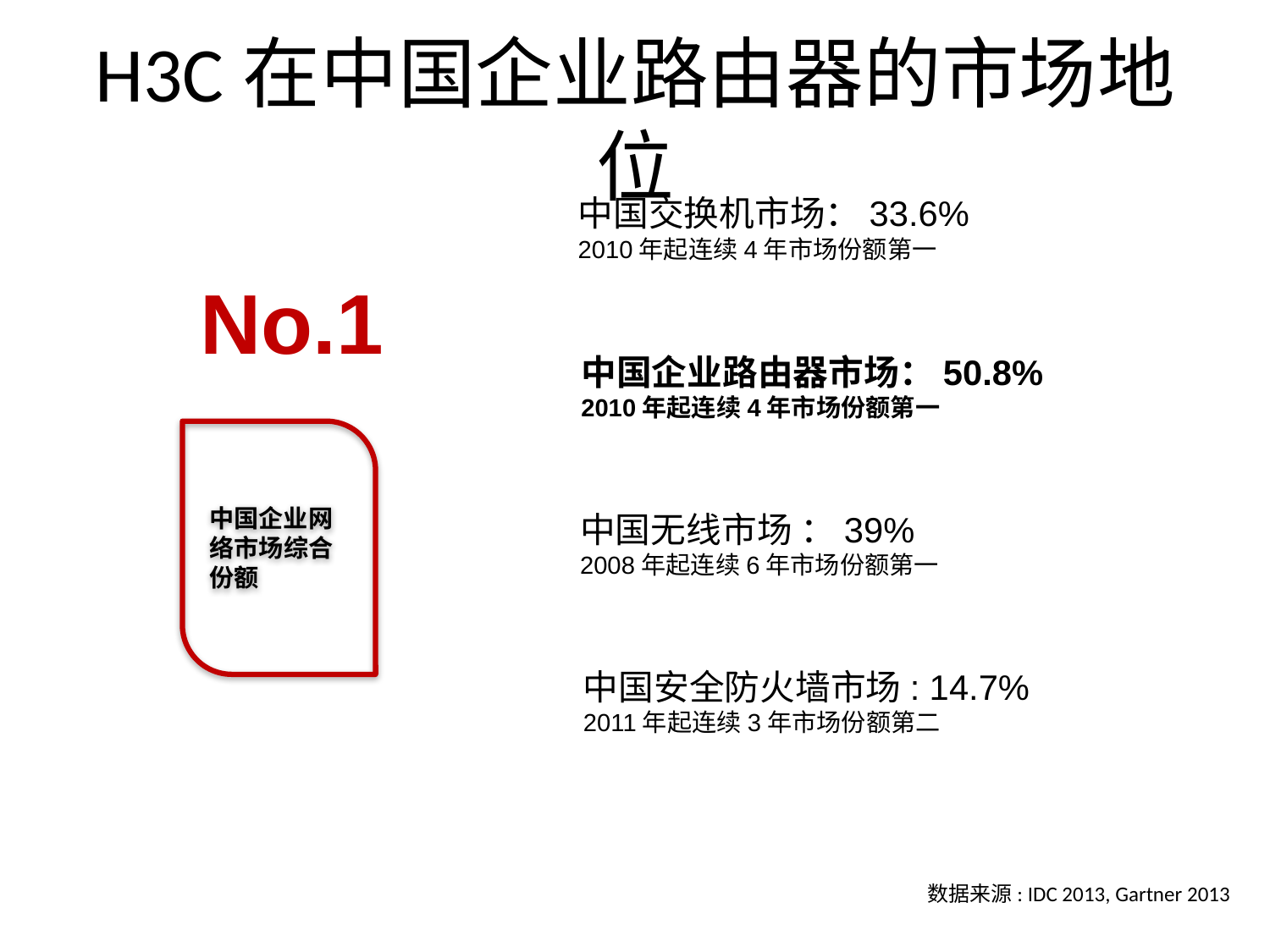

# H3C在中国企业路由器的市场地位
中国交换机市场：33.6%
2010年起连续4年市场份额第一
No.1
中国企业路由器市场：50.8%
2010年起连续4年市场份额第一
中国企业网络市场综合份额
中国无线市场 ：39%
2008年起连续6年市场份额第一
中国安全防火墙市场: 14.7%
2011年起连续3年市场份额第二
数据来源: IDC 2013, Gartner 2013